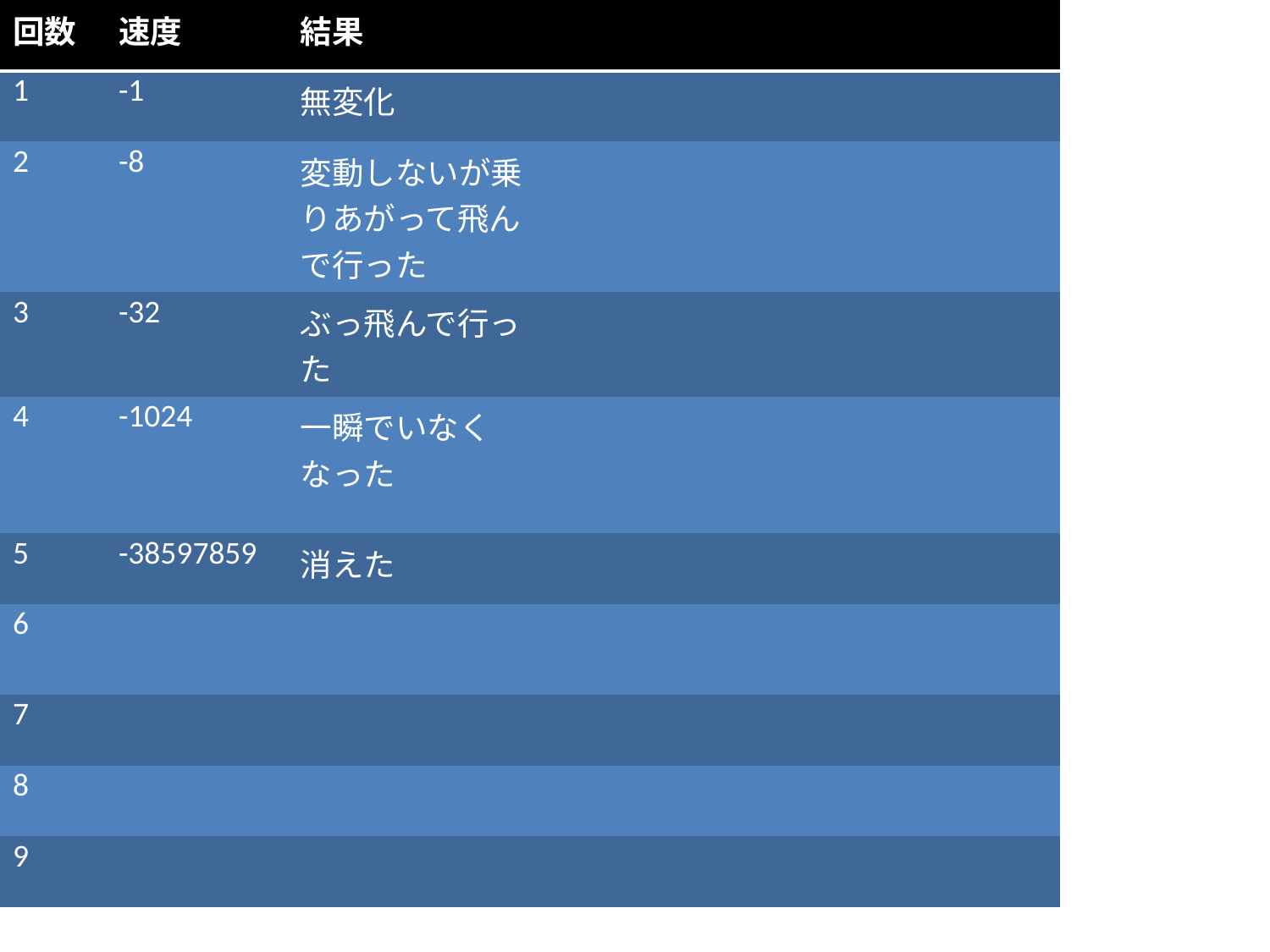

| 回数 | 速度 | 結果 |  |  |  |  |  |  |  |
| --- | --- | --- | --- | --- | --- | --- | --- | --- | --- |
| 1 | -1 | 無変化 |  |  |  |  |  |  |  |
| 2 | -8 | 変動しないが乗りあがって飛んで行った |  |  |  |  |  |  |  |
| 3 | -32 | ぶっ飛んで行った |  |  |  |  |  |  |  |
| 4 | -1024 | 一瞬でいなくなった |  |  |  |  |  |  |  |
| 5 | -38597859 | 消えた |  |  |  |  |  |  |  |
| 6 |  |  |  |  |  |  |  |  |  |
| 7 |  |  |  |  |  |  |  |  |  |
| 8 |  |  |  |  |  |  |  |  |  |
| 9 |  |  |  |  |  |  |  |  |  |